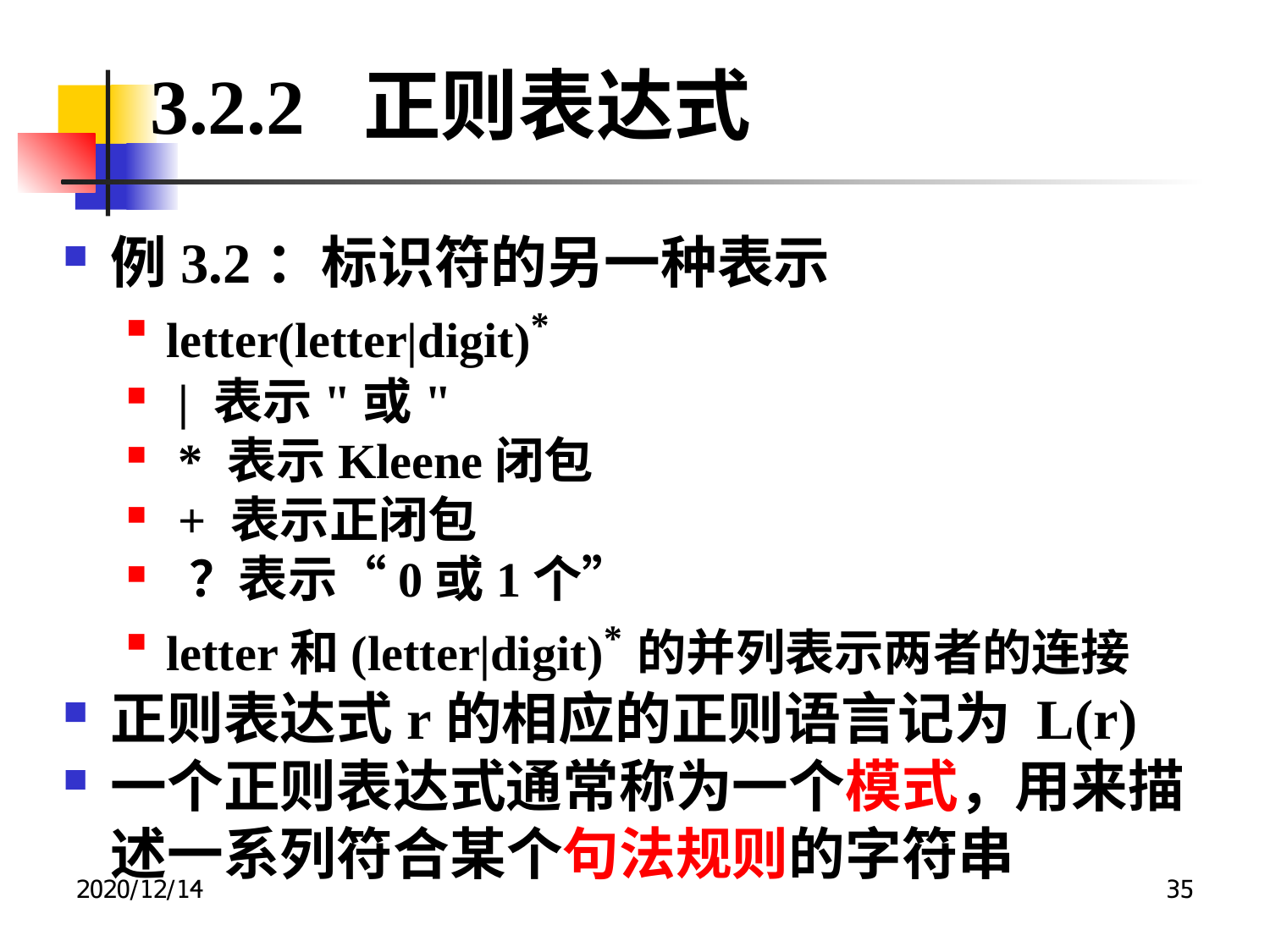

3.2.2  正则表达式
例3.2：标识符的另一种表示
letter(letter|digit)*
 | 表示"或"
 * 表示Kleene闭包
 + 表示正闭包
 ？表示“0或1个”
letter和(letter|digit)*的并列表示两者的连接
正则表达式r的相应的正则语言记为 L(r)
一个正则表达式通常称为一个模式，用来描述一系列符合某个句法规则的字符串
2020/12/14
35